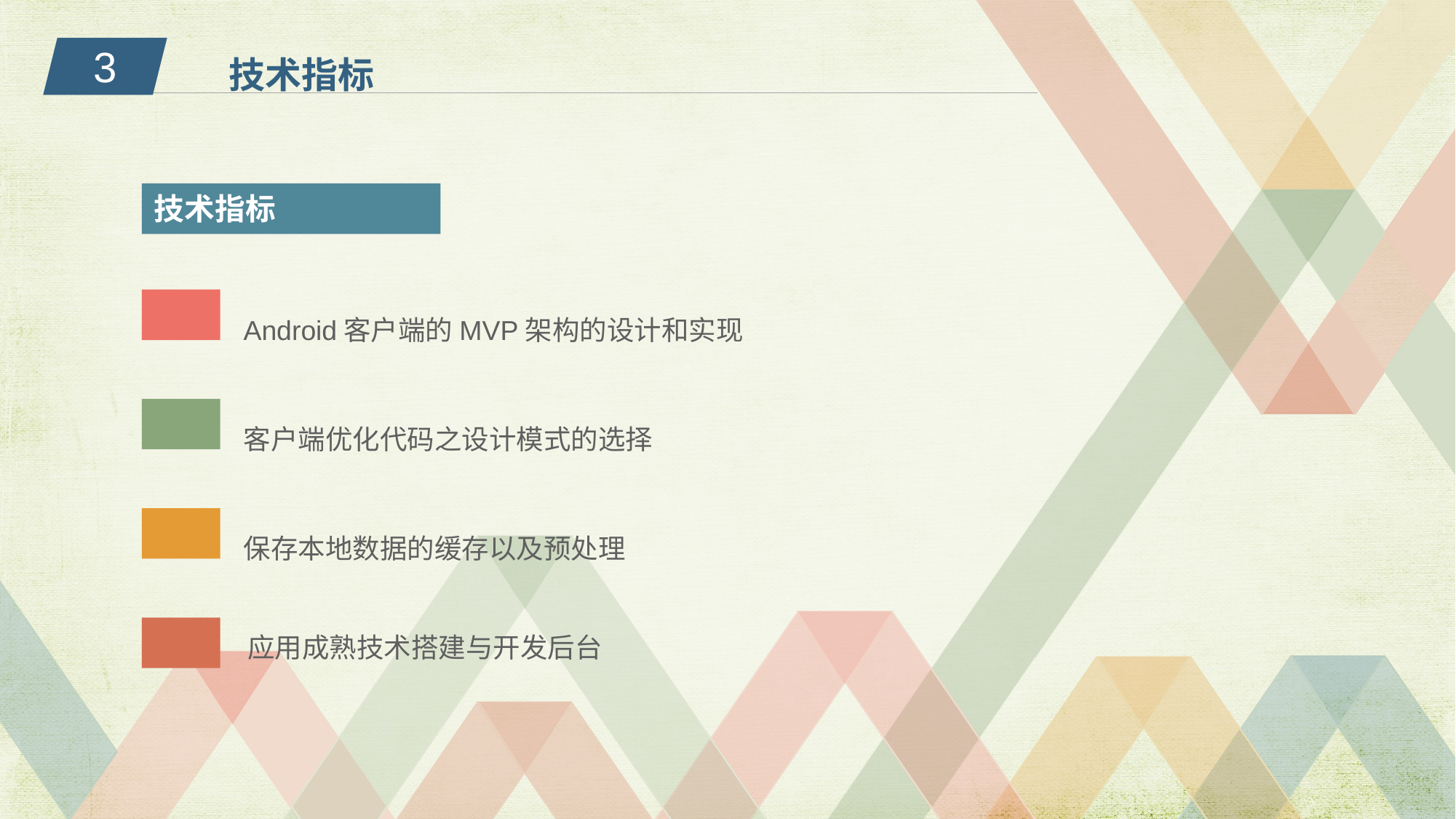

技术指标
3

技术指标

Android客户端的MVP架构的设计和实现

客户端优化代码之设计模式的选择

保存本地数据的缓存以及预处理

应用成熟技术搭建与开发后台